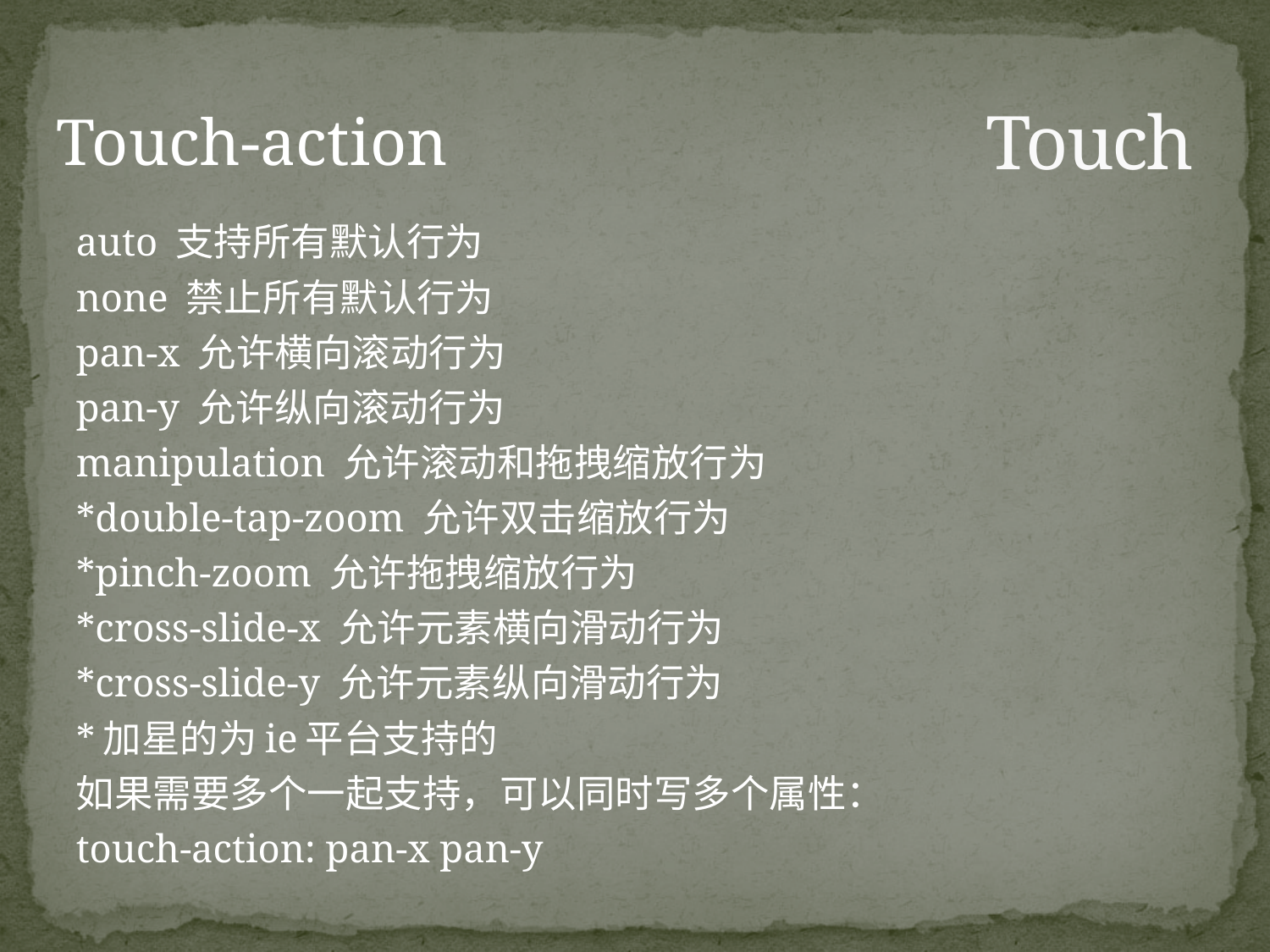

# Touch
Touch-action
auto 支持所有默认行为
none 禁止所有默认行为
pan-x 允许横向滚动行为
pan-y 允许纵向滚动行为
manipulation 允许滚动和拖拽缩放行为
*double-tap-zoom 允许双击缩放行为
*pinch-zoom 允许拖拽缩放行为
*cross-slide-x 允许元素横向滑动行为
*cross-slide-y 允许元素纵向滑动行为
*加星的为ie平台支持的
如果需要多个一起支持，可以同时写多个属性：
touch-action: pan-x pan-y